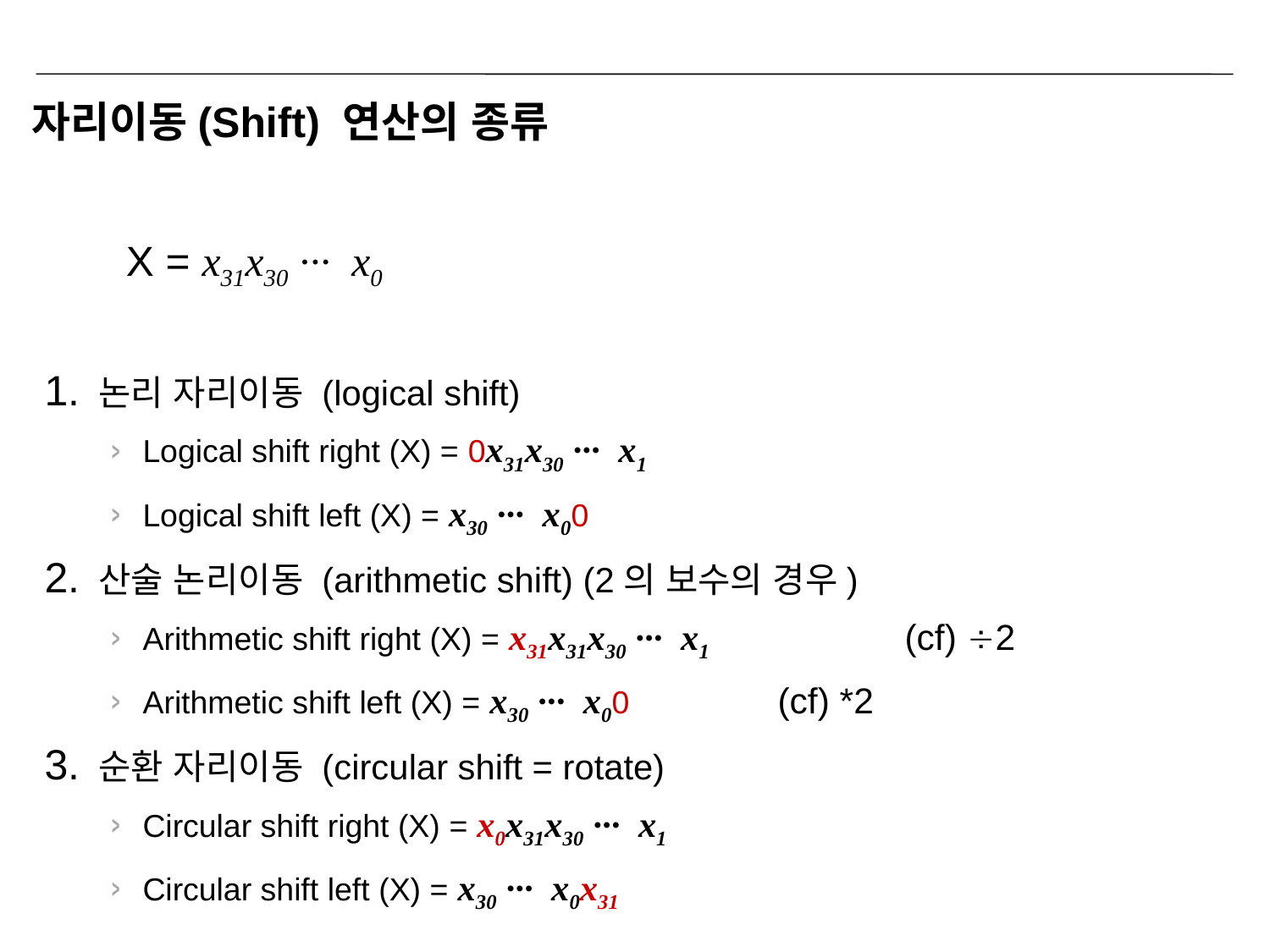

# 자리이동(Shift) 연산의 종류
       X = x31x30 ∙∙∙  x0

논리 자리이동 (logical shift)
Logical shift right (X) = 0x31x30 ∙∙∙  x1
Logical shift left (X) = x30 ∙∙∙  x00
산술 논리이동 (arithmetic shift) (2의 보수의 경우)
Arithmetic shift right (X) = x31x31x30 ∙∙∙  x1		(cf) ÷2
Arithmetic shift left (X) = x30 ∙∙∙  x00		(cf) *2
순환 자리이동 (circular shift = rotate)
Circular shift right (X) = x0x31x30 ∙∙∙  x1
Circular shift left (X) = x30 ∙∙∙  x0x31